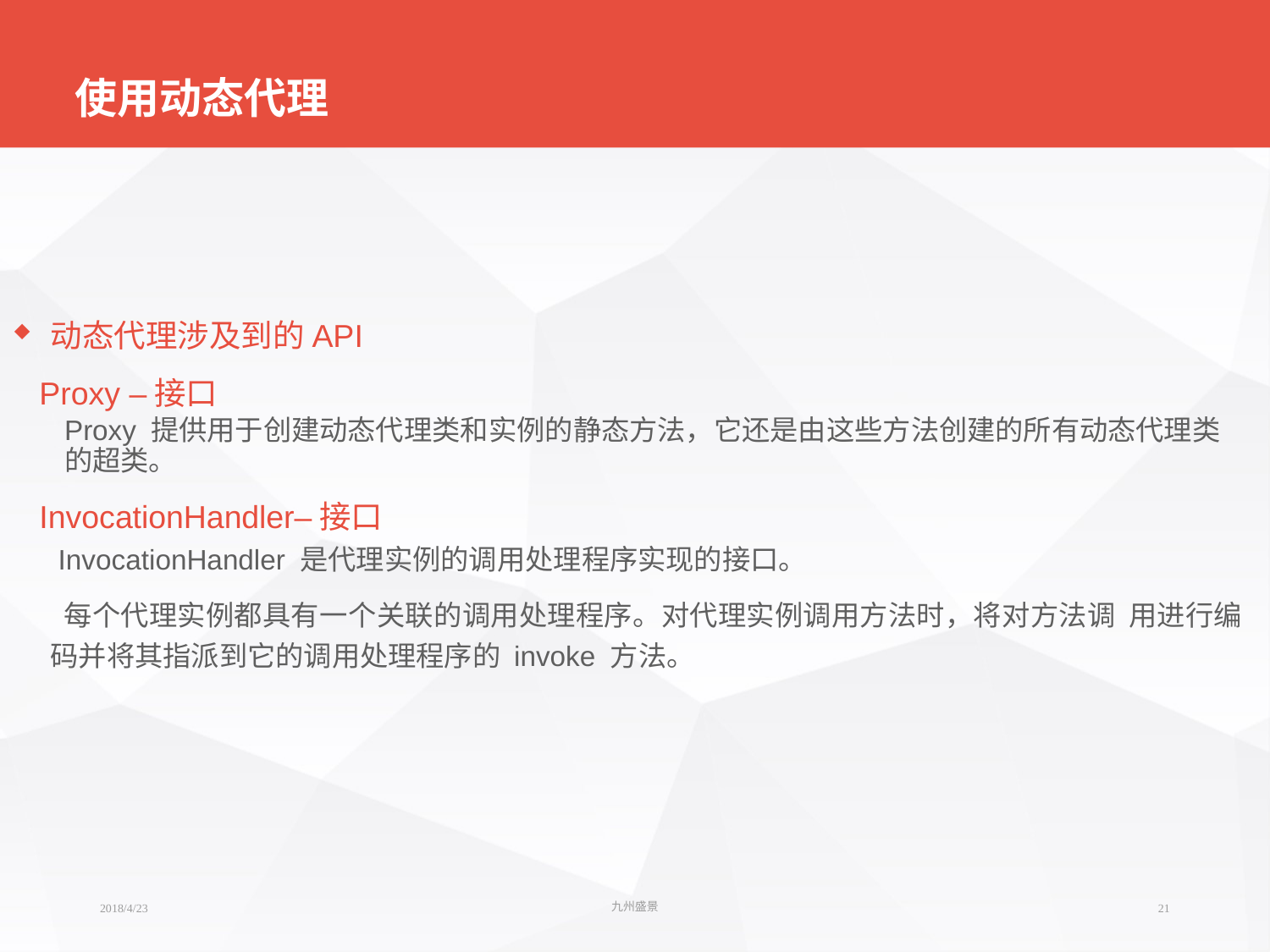

# 使用动态代理
动态代理涉及到的API
   Proxy –接口
Proxy 提供用于创建动态代理类和实例的静态方法，它还是由这些方法创建的所有动态代理类的超类。
   InvocationHandler–接口
 InvocationHandler 是代理实例的调用处理程序实现的接口。
 每个代理实例都具有一个关联的调用处理程序。对代理实例调用方法时，将对方法调  用进行编码并将其指派到它的调用处理程序的 invoke 方法。

2018/4/23
九州盛景
21